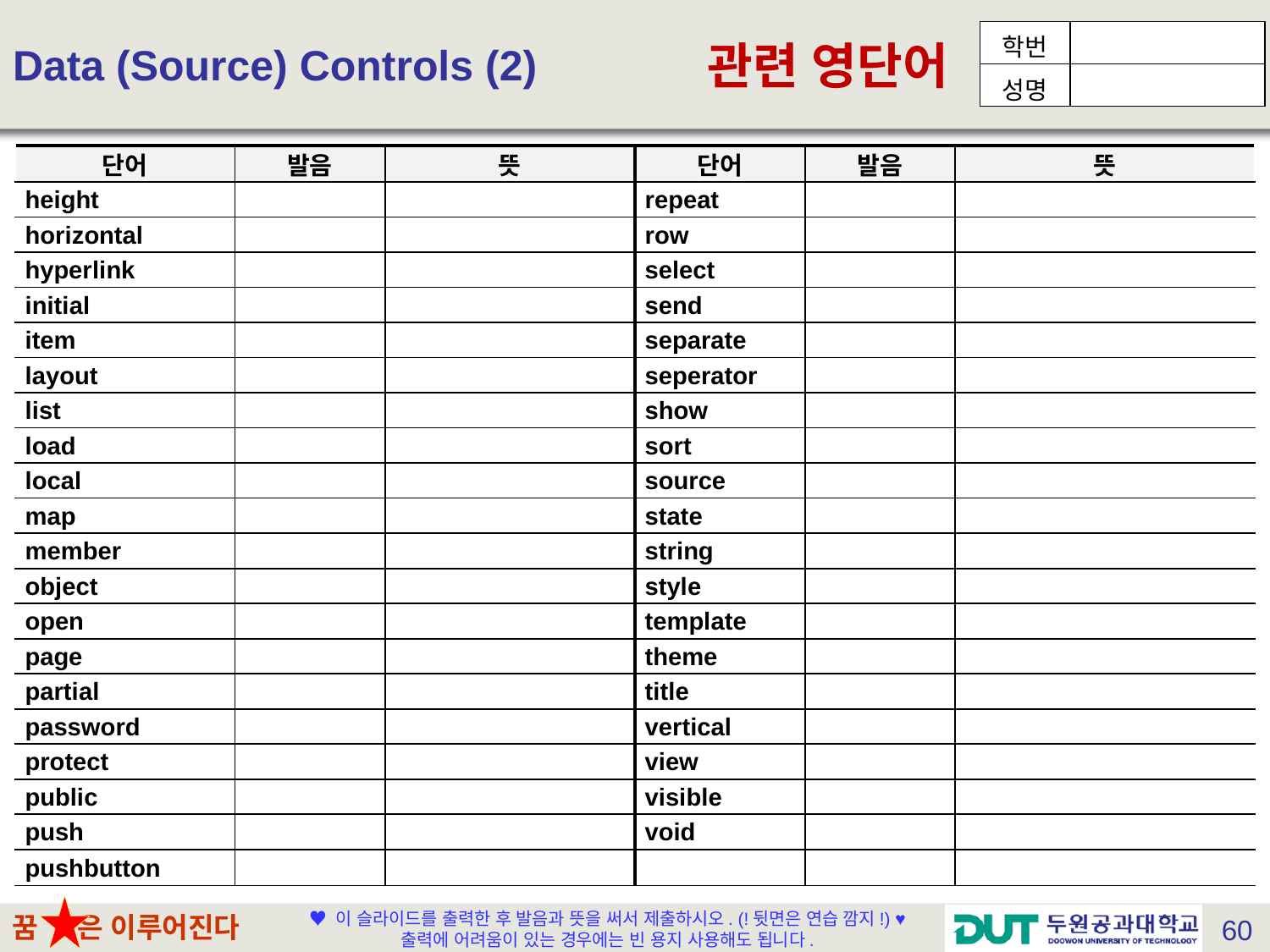

# Data (Source) Controls (2)
| 단어 | 발음 | 뜻 | 단어 | 발음 | 뜻 |
| --- | --- | --- | --- | --- | --- |
| height |  |  | repeat |  |  |
| horizontal |  |  | row |  |  |
| hyperlink |  |  | select |  |  |
| initial |  |  | send |  |  |
| item |  |  | separate |  |  |
| layout |  |  | seperator |  |  |
| list |  |  | show |  |  |
| load |  |  | sort |  |  |
| local |  |  | source |  |  |
| map |  |  | state |  |  |
| member |  |  | string |  |  |
| object |  |  | style |  |  |
| open |  |  | template |  |  |
| page |  |  | theme |  |  |
| partial |  |  | title |  |  |
| password |  |  | vertical |  |  |
| protect |  |  | view |  |  |
| public |  |  | visible |  |  |
| push |  |  | void |  |  |
| pushbutton |  |  |  |  |  |